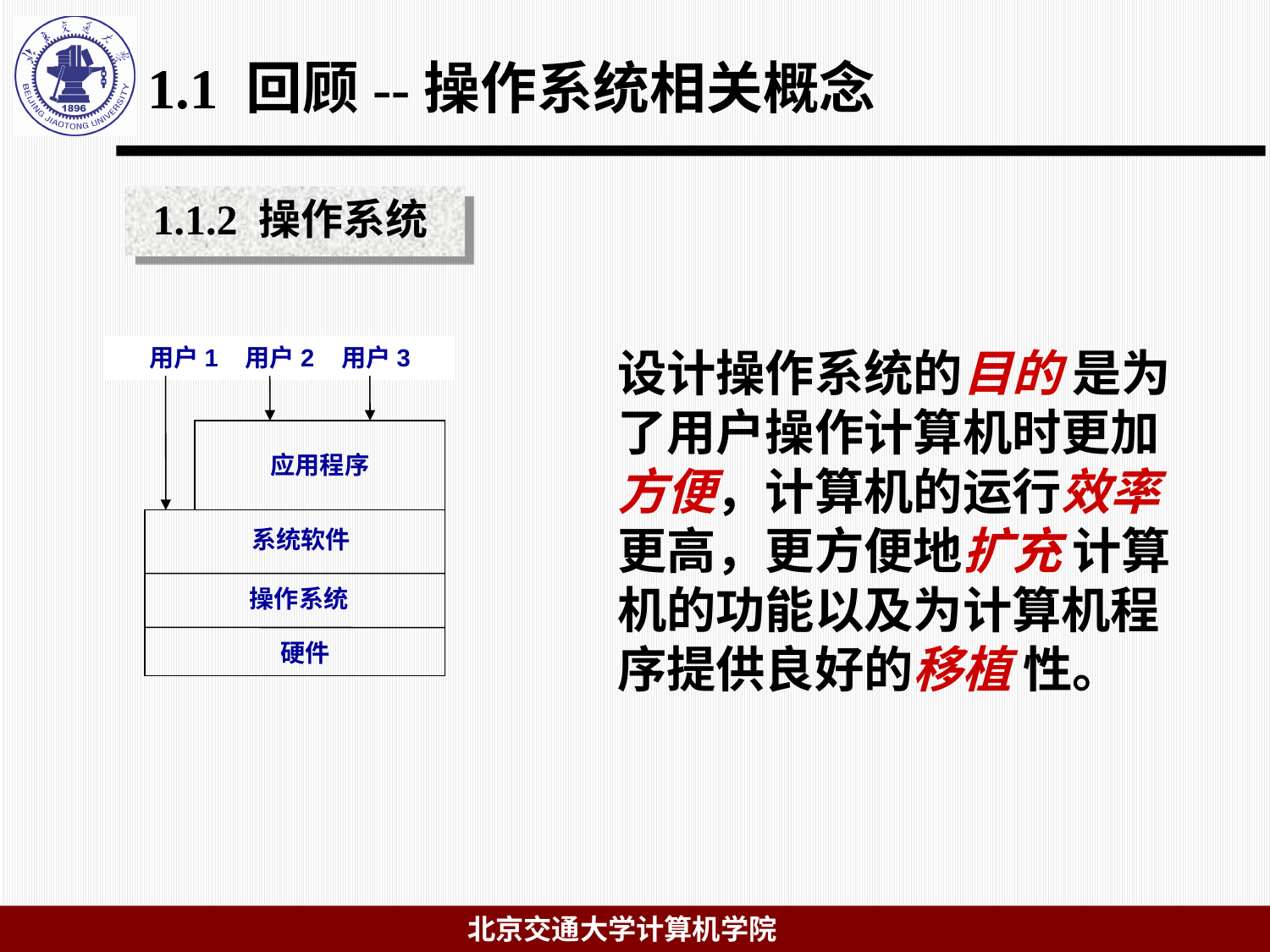

# 1.1 回顾--操作系统相关概念
1.1.2 操作系统
用户1   用户2   用户3
设计操作系统的目的 是为了用户操作计算机时更加方便，计算机的运行效率更高，更方便地扩充 计算机的功能以及为计算机程序提供良好的移植 性。

应用程序

系统软件

操作系统

硬件